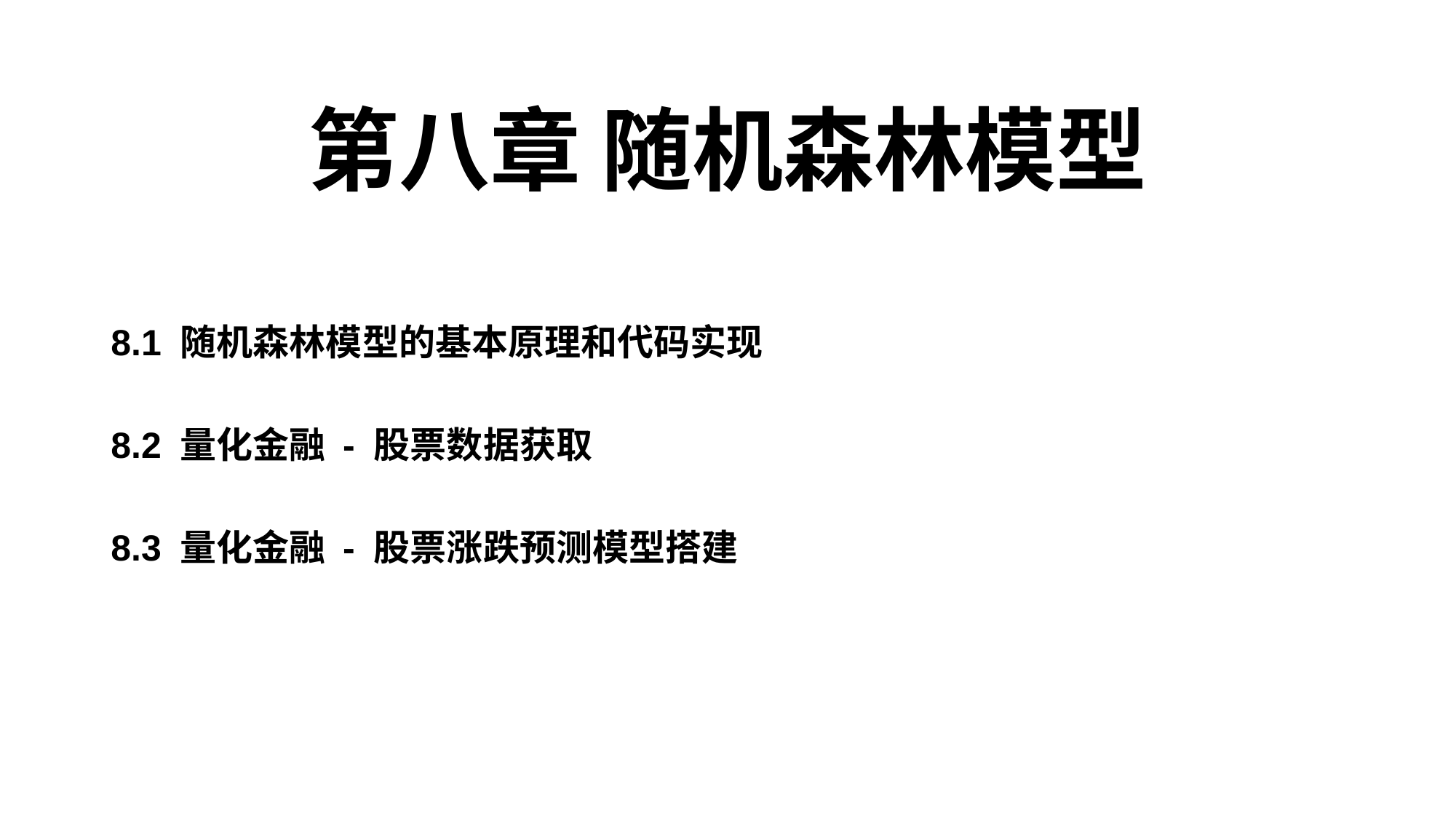

第八章 随机森林模型
8.1 随机森林模型的基本原理和代码实现
8.2 量化金融 - 股票数据获取
8.3 量化金融 - 股票涨跌预测模型搭建